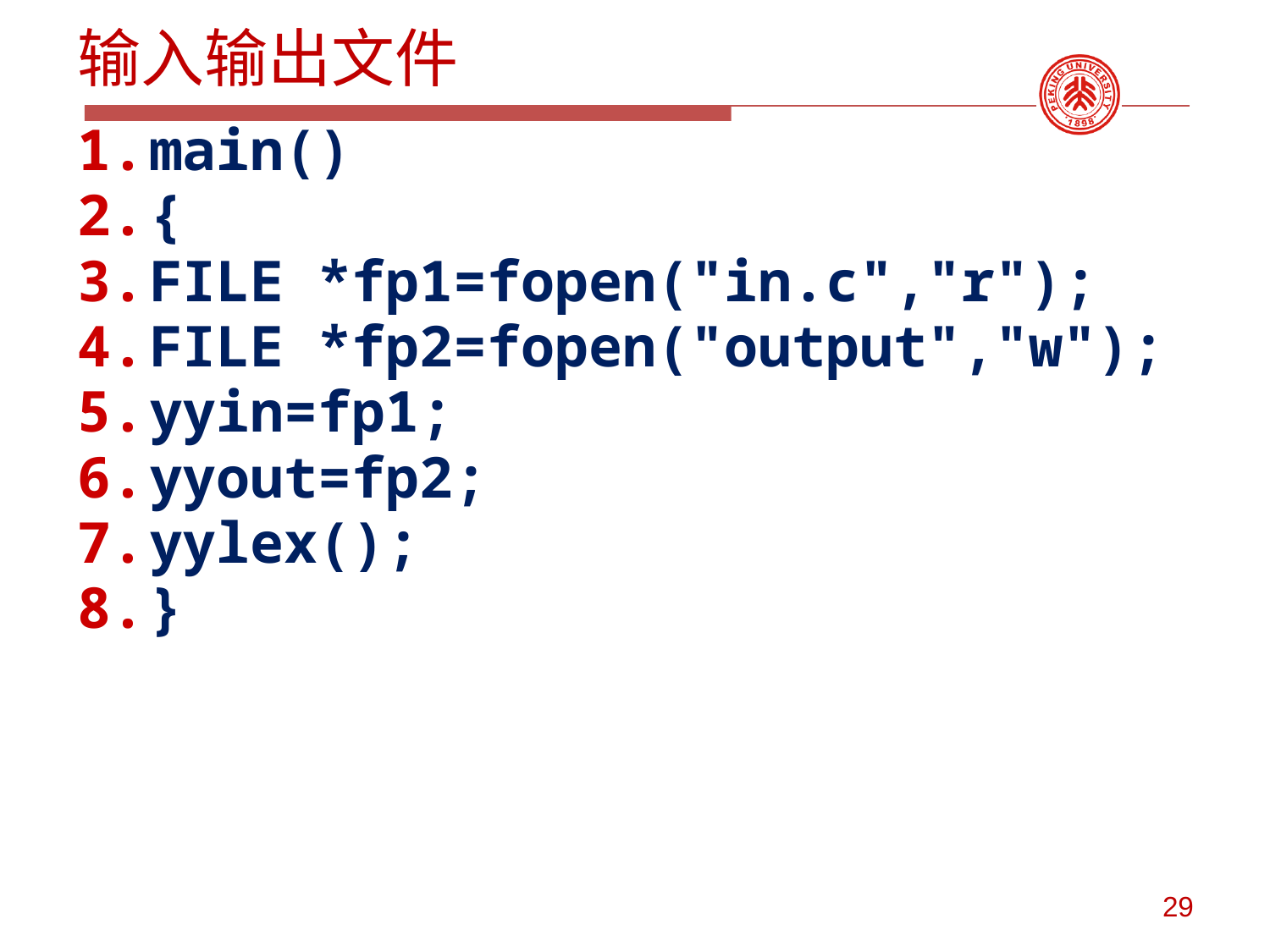

# 输入输出文件
main()
{
FILE *fp1=fopen("in.c","r");
FILE *fp2=fopen("output","w");
yyin=fp1;
yyout=fp2;
yylex();
}

29